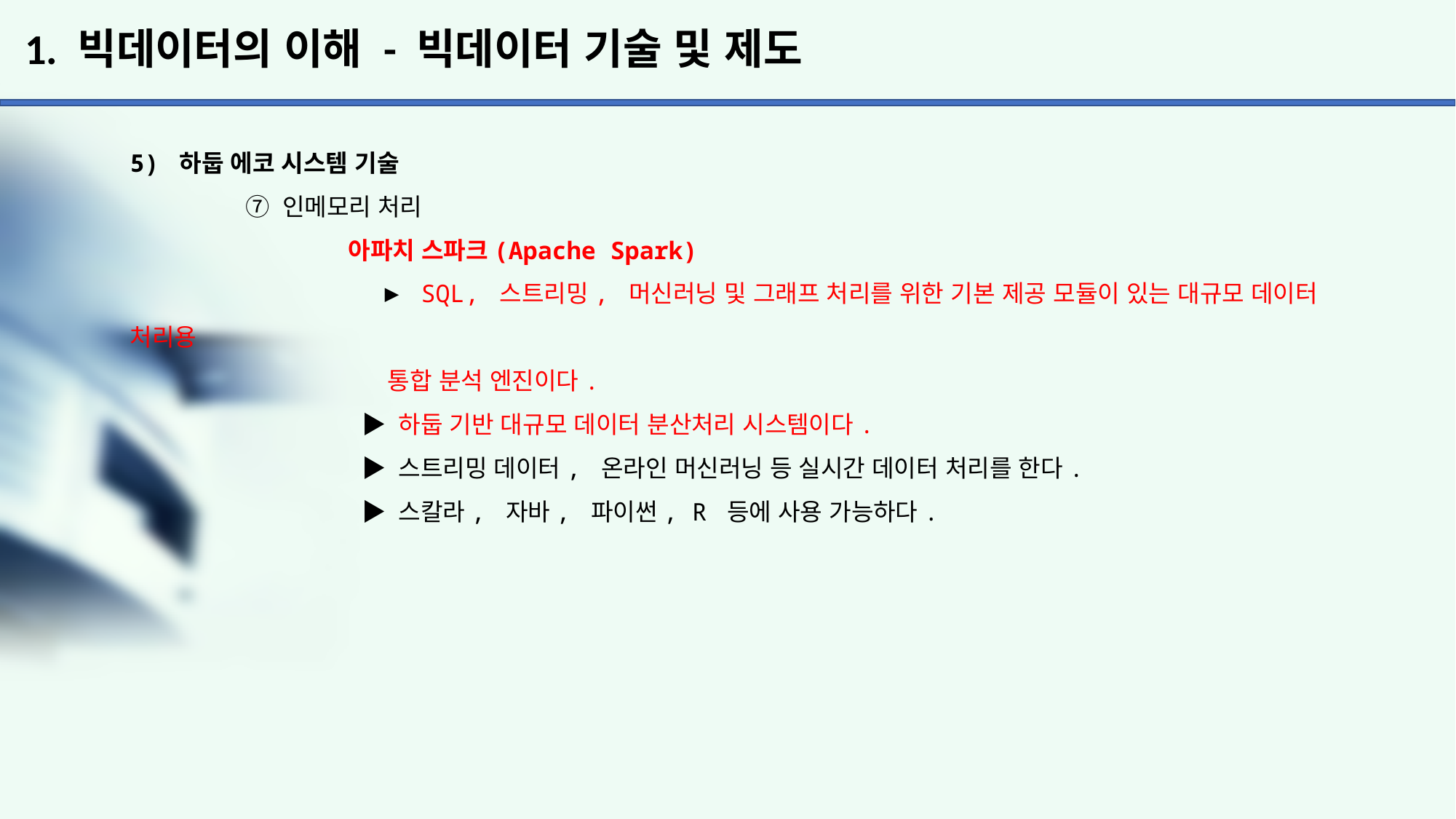

# 1. 빅데이터의 이해 - 빅데이터 기술 및 제도
5) 하둡 에코 시스템 기술
	 ⑦ 인메모리 처리
		아파치 스파크(Apache Spark)
		  ▶ SQL, 스트리밍, 머신러닝 및 그래프 처리를 위한 기본 제공 모듈이 있는 대규모 데이터 처리용
		     통합 분석 엔진이다.
		  ▶ 하둡 기반 대규모 데이터 분산처리 시스템이다.
		  ▶ 스트리밍 데이터, 온라인 머신러닝 등 실시간 데이터 처리를 한다.
		  ▶ 스칼라, 자바, 파이썬, R 등에 사용 가능하다.